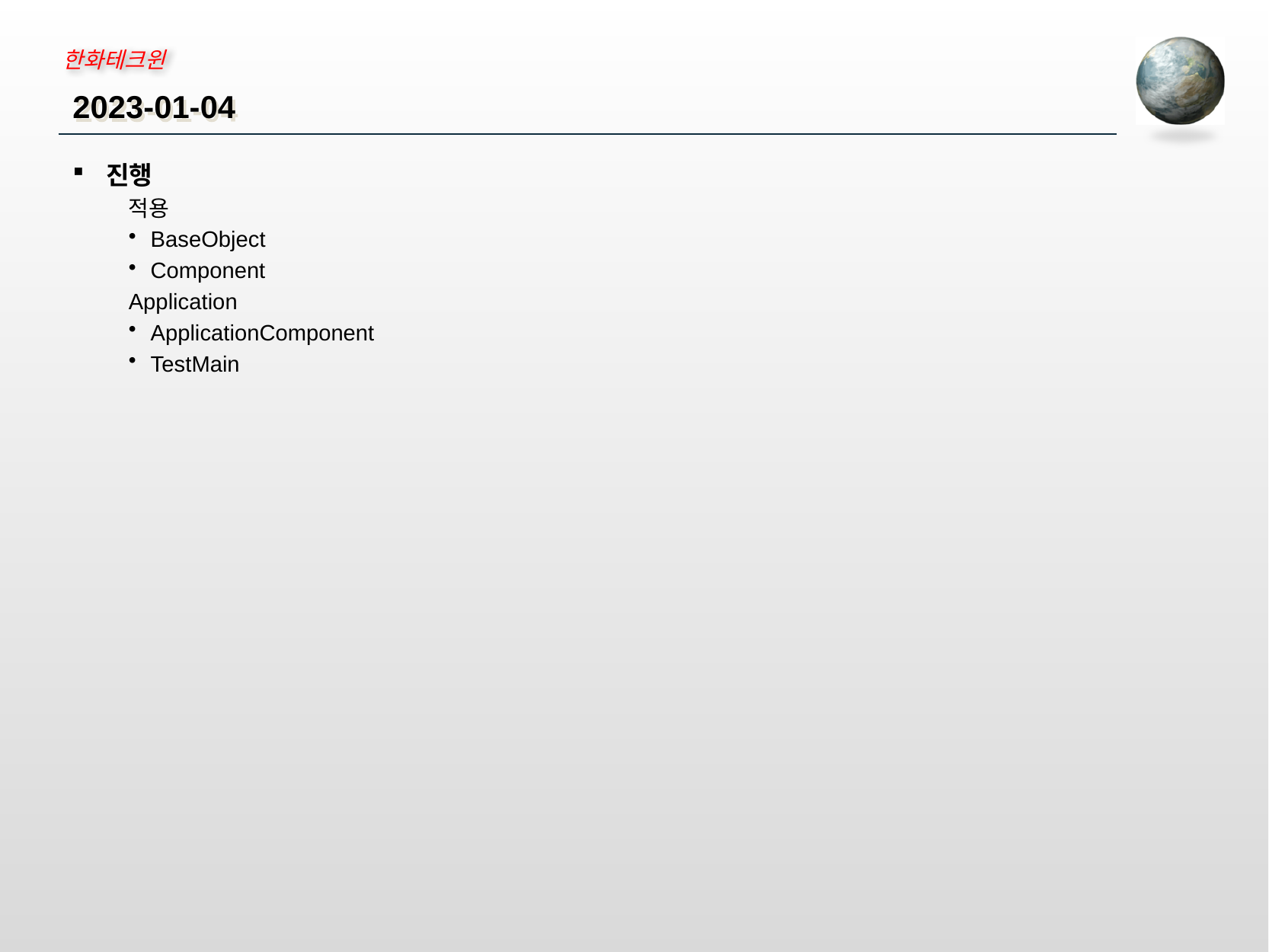

# 2023-01-04

진행
적용
BaseObject
Component
Application
ApplicationComponent
TestMain